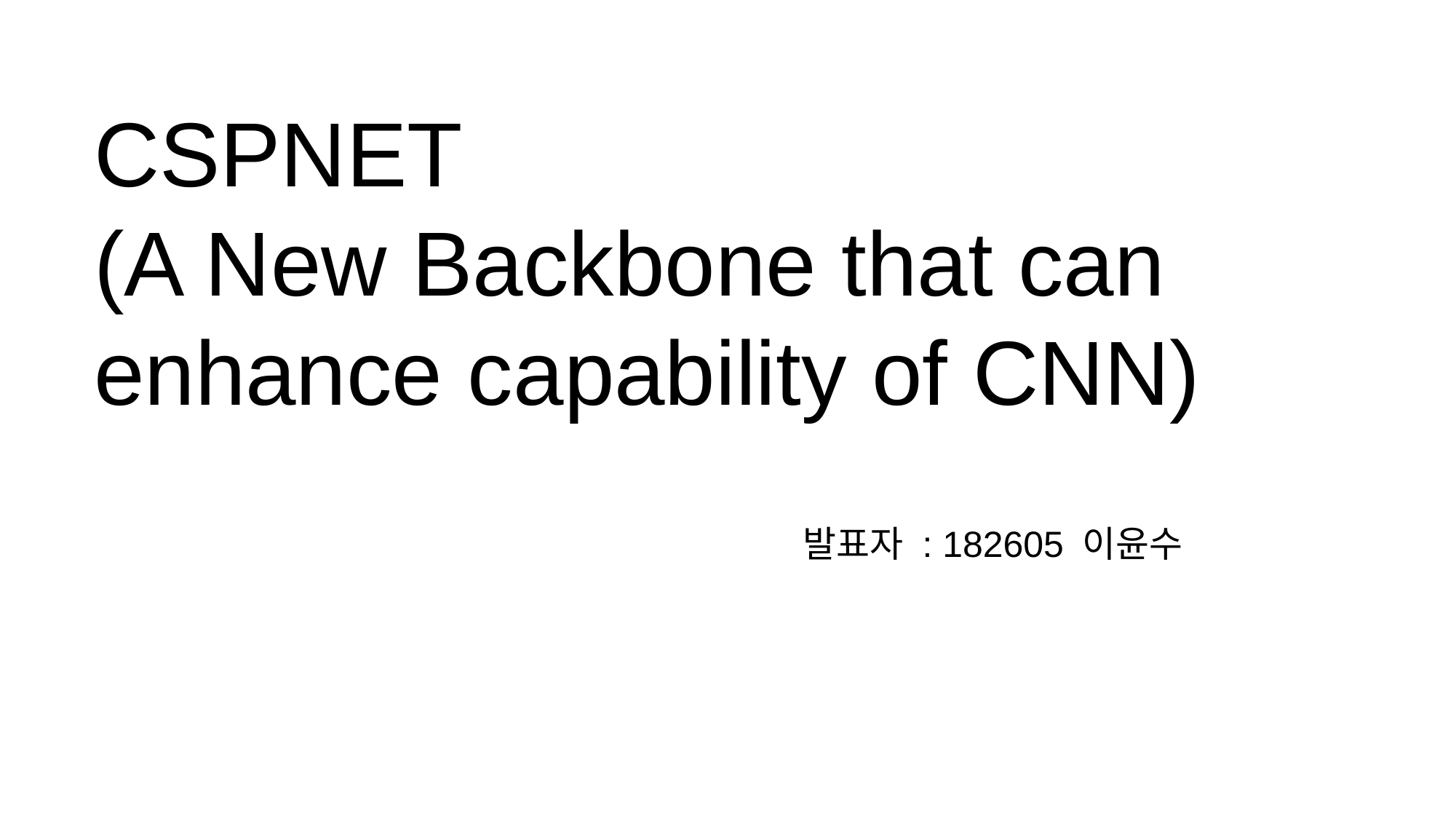

CSPNET
(A New Backbone that can enhance capability of CNN)
발표자 : 182605 이윤수